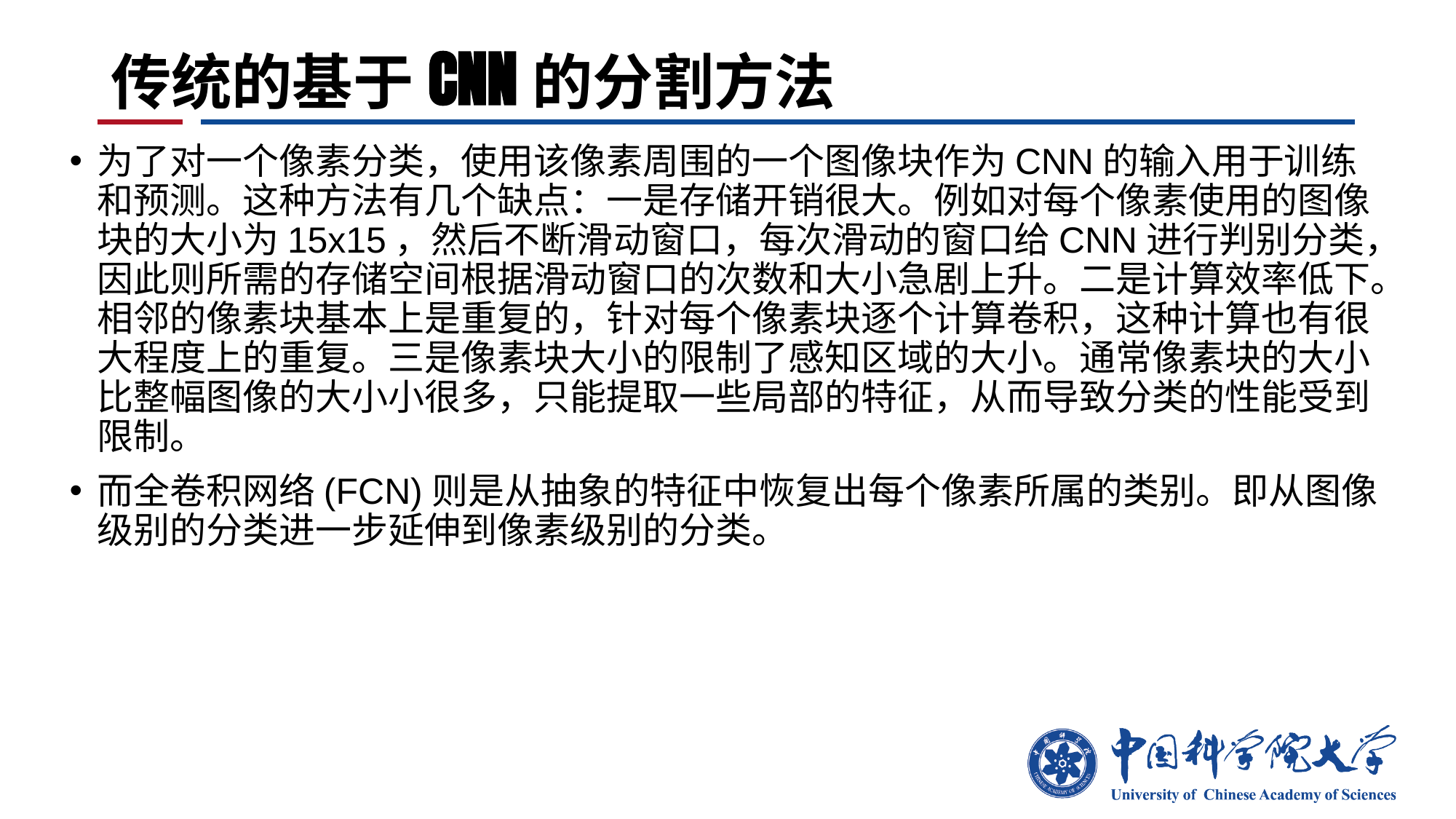

# 传统的基于CNN的分割方法
为了对一个像素分类，使用该像素周围的一个图像块作为CNN的输入用于训练和预测。这种方法有几个缺点：一是存储开销很大。例如对每个像素使用的图像块的大小为15x15，然后不断滑动窗口，每次滑动的窗口给CNN进行判别分类，因此则所需的存储空间根据滑动窗口的次数和大小急剧上升。二是计算效率低下。相邻的像素块基本上是重复的，针对每个像素块逐个计算卷积，这种计算也有很大程度上的重复。三是像素块大小的限制了感知区域的大小。通常像素块的大小比整幅图像的大小小很多，只能提取一些局部的特征，从而导致分类的性能受到限制。
而全卷积网络(FCN)则是从抽象的特征中恢复出每个像素所属的类别。即从图像级别的分类进一步延伸到像素级别的分类。